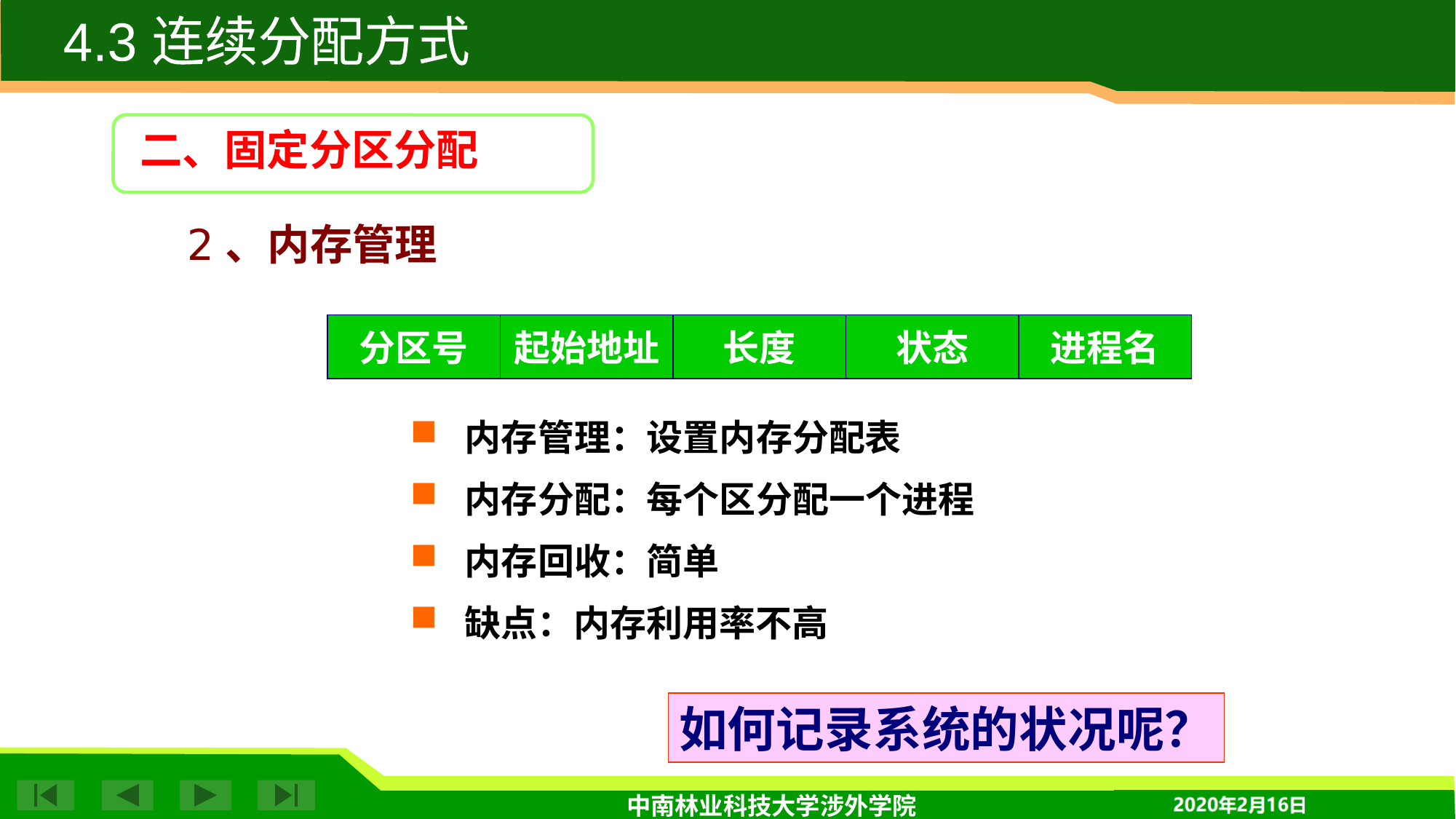

4.3 连续分配方式

二、固定分区分配
2、内存管理
分区号
起始地址
长度
状态
进程名
内存管理：设置内存分配表
内存分配：每个区分配一个进程
内存回收：简单
缺点：内存利用率不高
如何记录系统的状况呢？